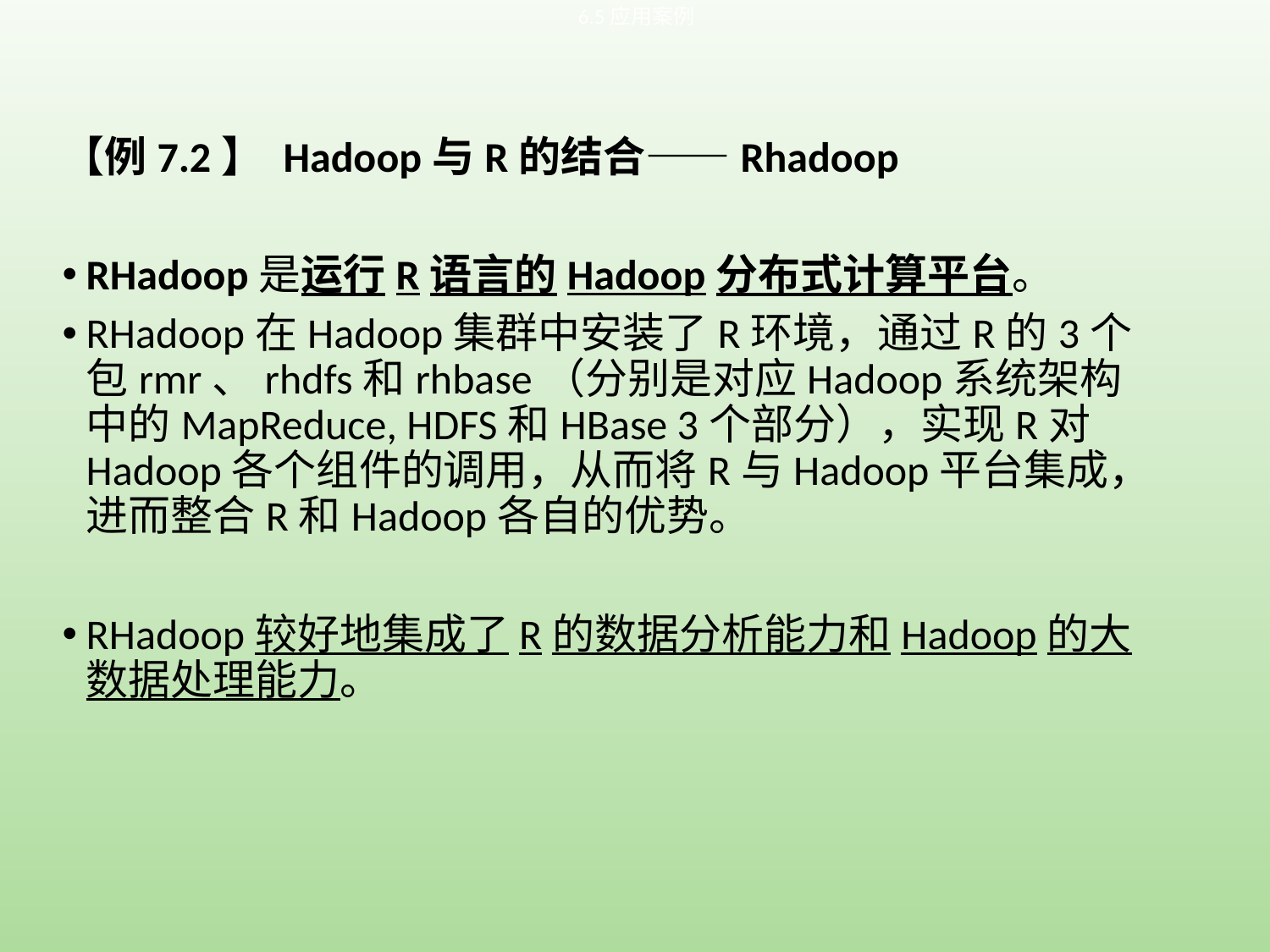

6.5应用案例
【例7.2】 Hadoop与R的结合——Rhadoop

RHadoop是运行R语言的Hadoop分布式计算平台。
RHadoop在Hadoop集群中安装了R环境，通过R的3个包rmr、rhdfs和rhbase（分别是对应Hadoop系统架构中的MapReduce, HDFS和HBase 3个部分），实现R对Hadoop各个组件的调用，从而将R与Hadoop平台集成，进而整合R和Hadoop各自的优势。

RHadoop较好地集成了R的数据分析能力和Hadoop的大数据处理能力。